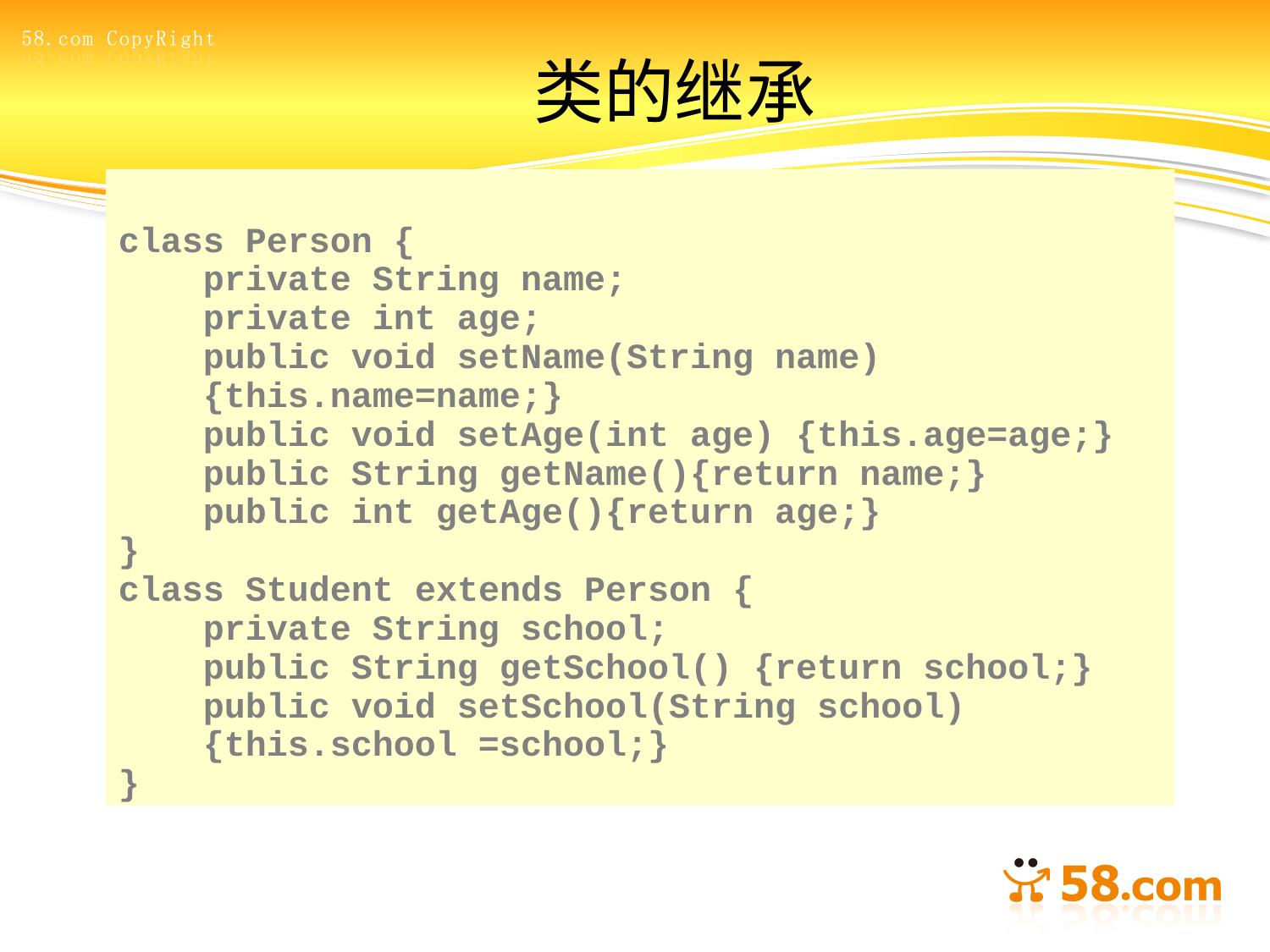

# 类的继承

class Person {
    private String name;
    private int age;
    public void setName(String name)
    {this.name=name;}
    public void setAge(int age) {this.age=age;}
    public String getName(){return name;}
    public int getAge(){return age;}
}
class Student extends Person {
    private String school;
    public String getSchool() {return school;}
    public void setSchool(String school)
    {this.school =school;}
}